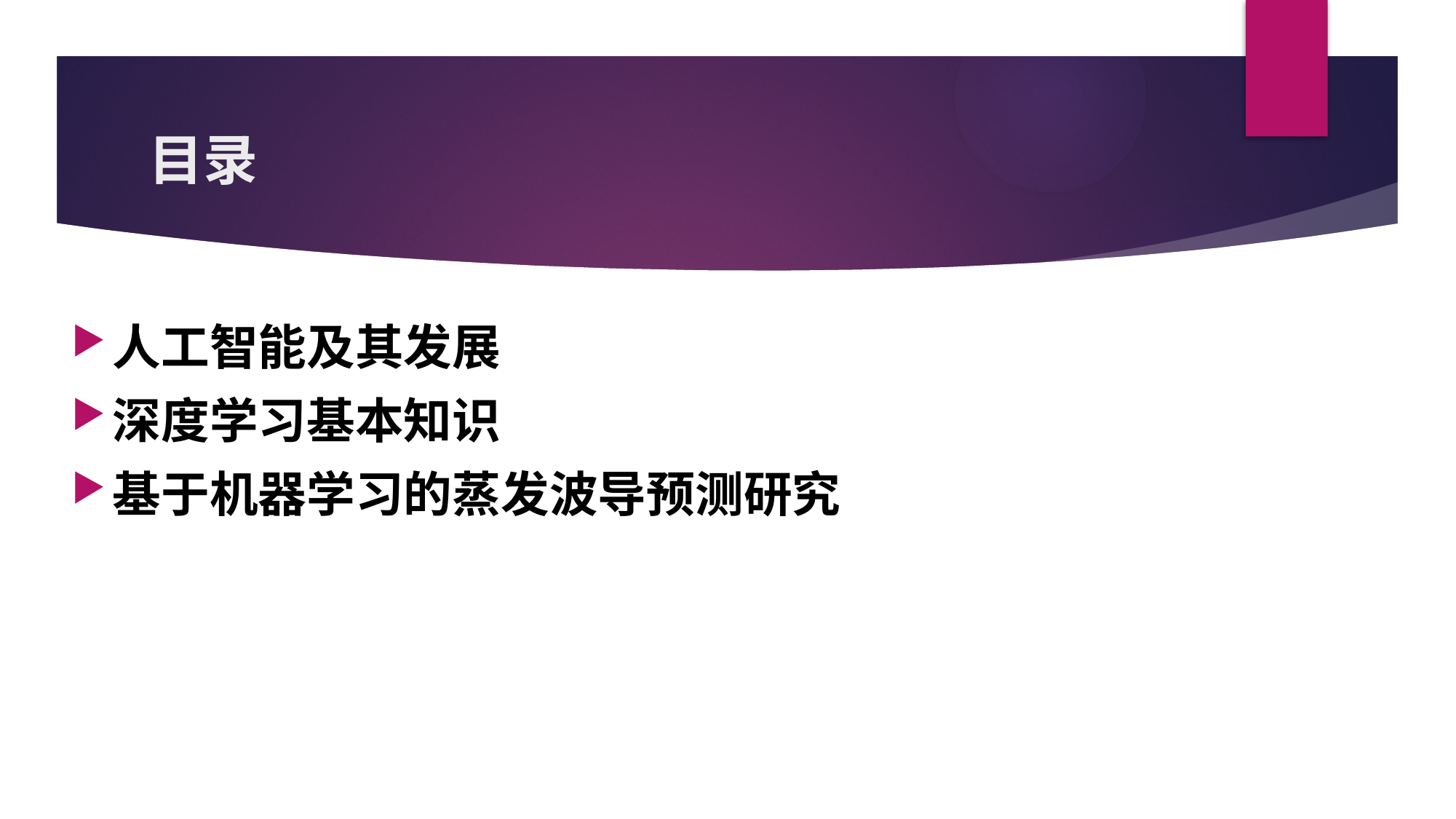

# 目录
人工智能及其发展
深度学习基本知识
基于机器学习的蒸发波导预测研究